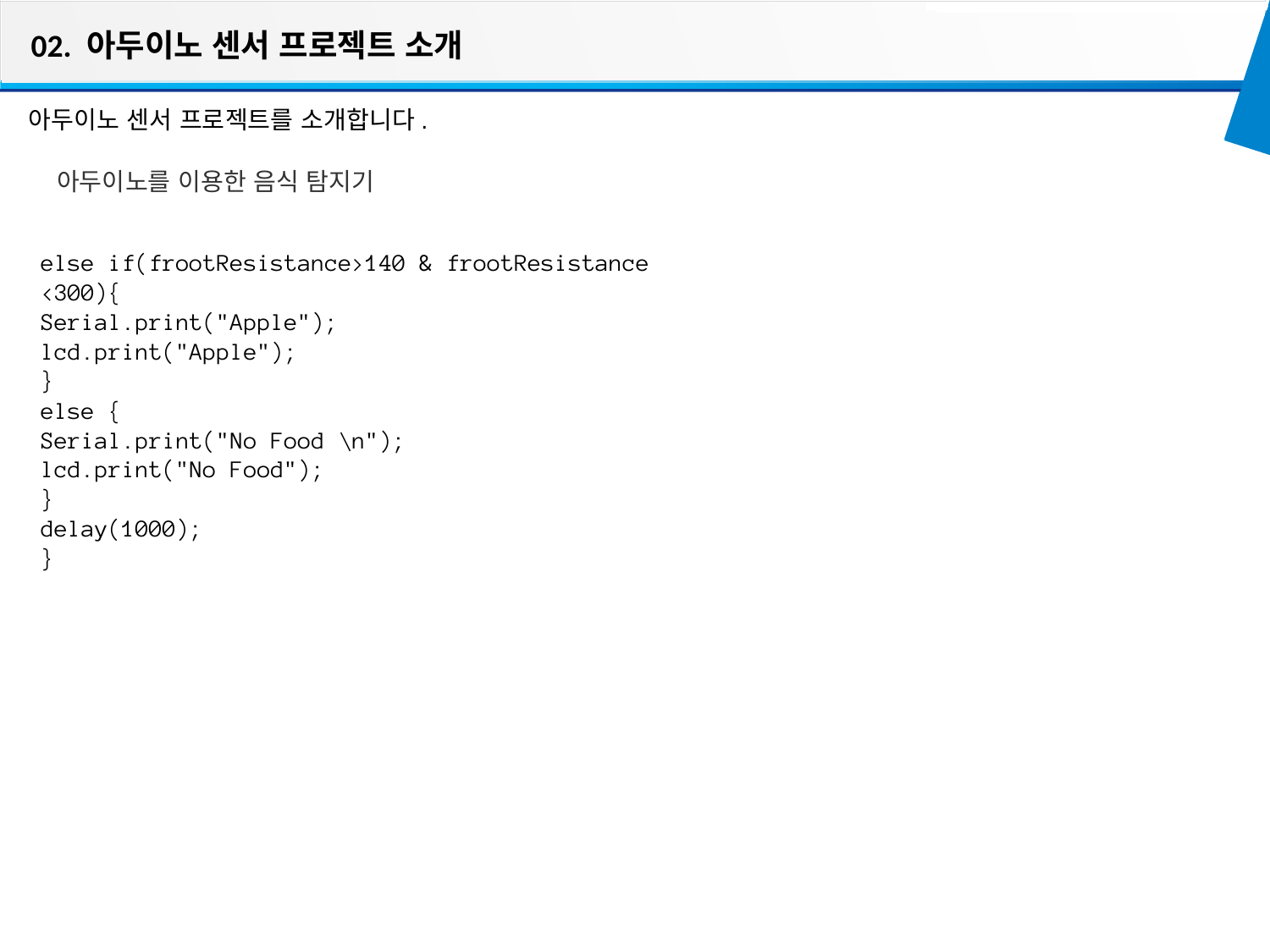

02. 아두이노 센서 프로젝트 소개

아두이노 센서 프로젝트를 소개합니다.
아두이노를 이용한 음식 탐지기
else if(frootResistance>140 & frootResistance<300){
Serial.print("Apple");
lcd.print("Apple");
}
else {
Serial.print("No Food \n");
lcd.print("No Food");
}
delay(1000);
}